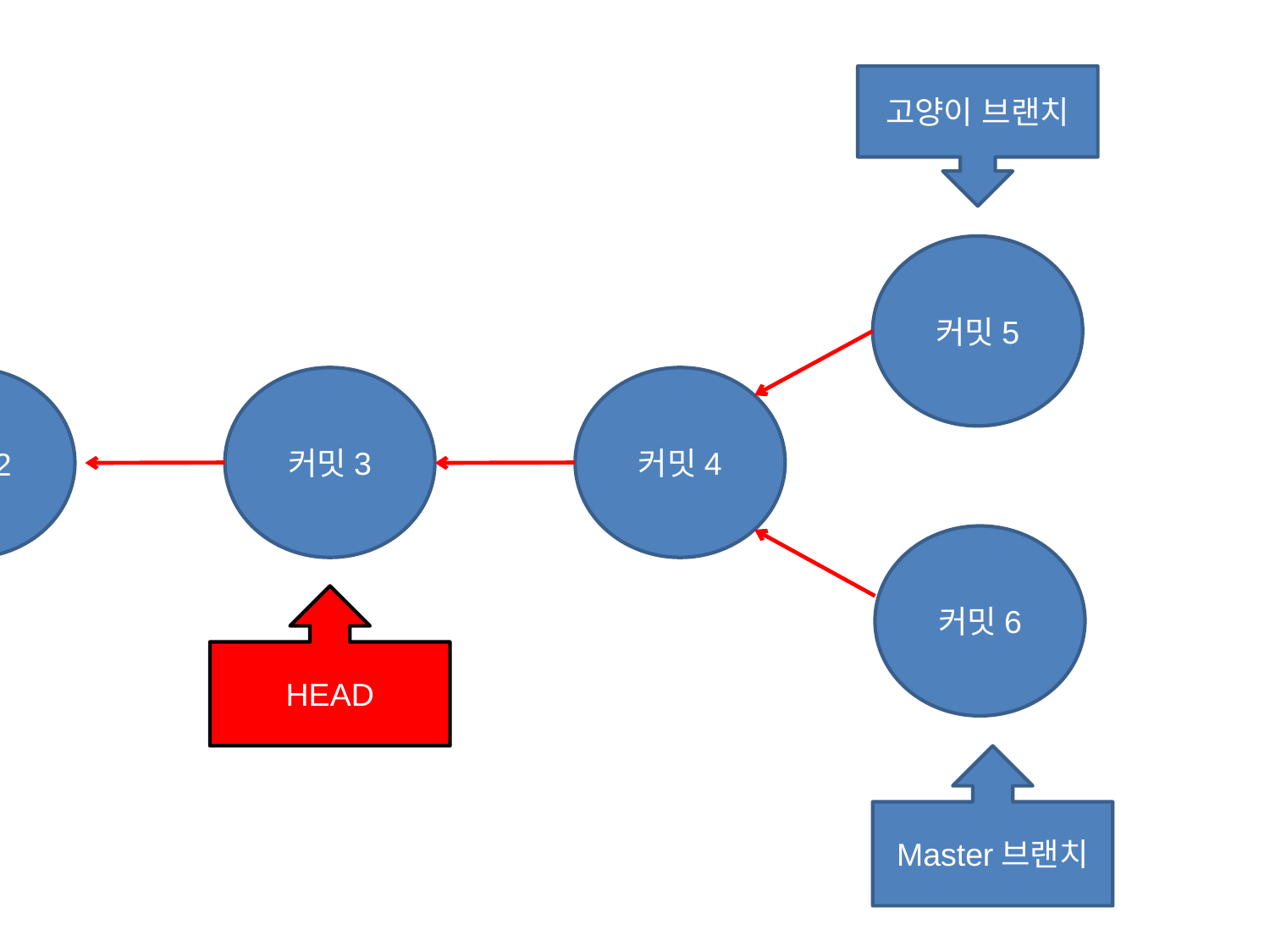

고양이 브랜치
커밋5
커밋3
커밋4
커밋2
커밋6
HEAD
Master브랜치